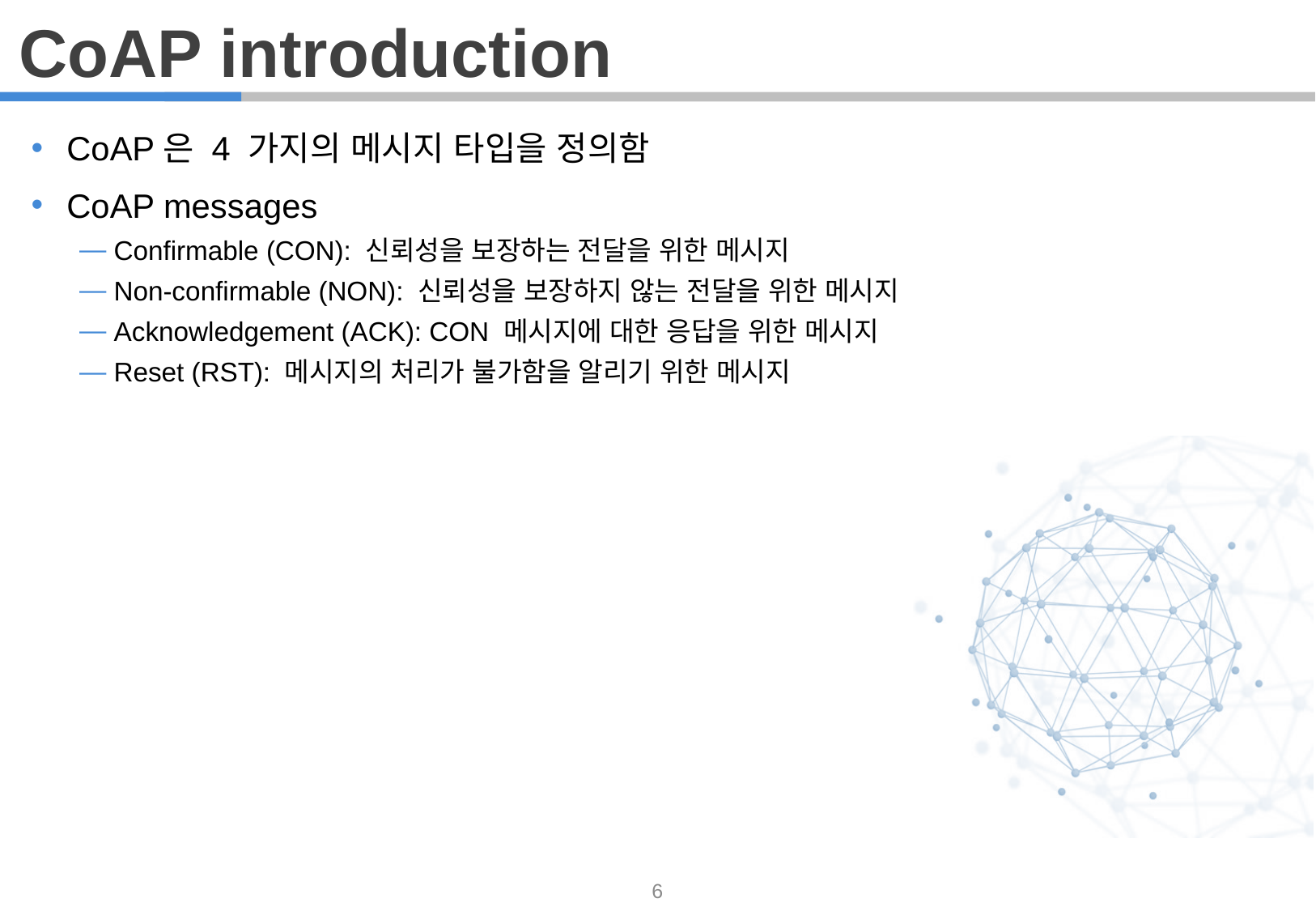

CoAP introduction
CoAP은 4 가지의 메시지 타입을 정의함
CoAP messages
Confirmable (CON): 신뢰성을 보장하는 전달을 위한 메시지
Non-confirmable (NON): 신뢰성을 보장하지 않는 전달을 위한 메시지
Acknowledgement (ACK): CON 메시지에 대한 응답을 위한 메시지
Reset (RST): 메시지의 처리가 불가함을 알리기 위한 메시지

6